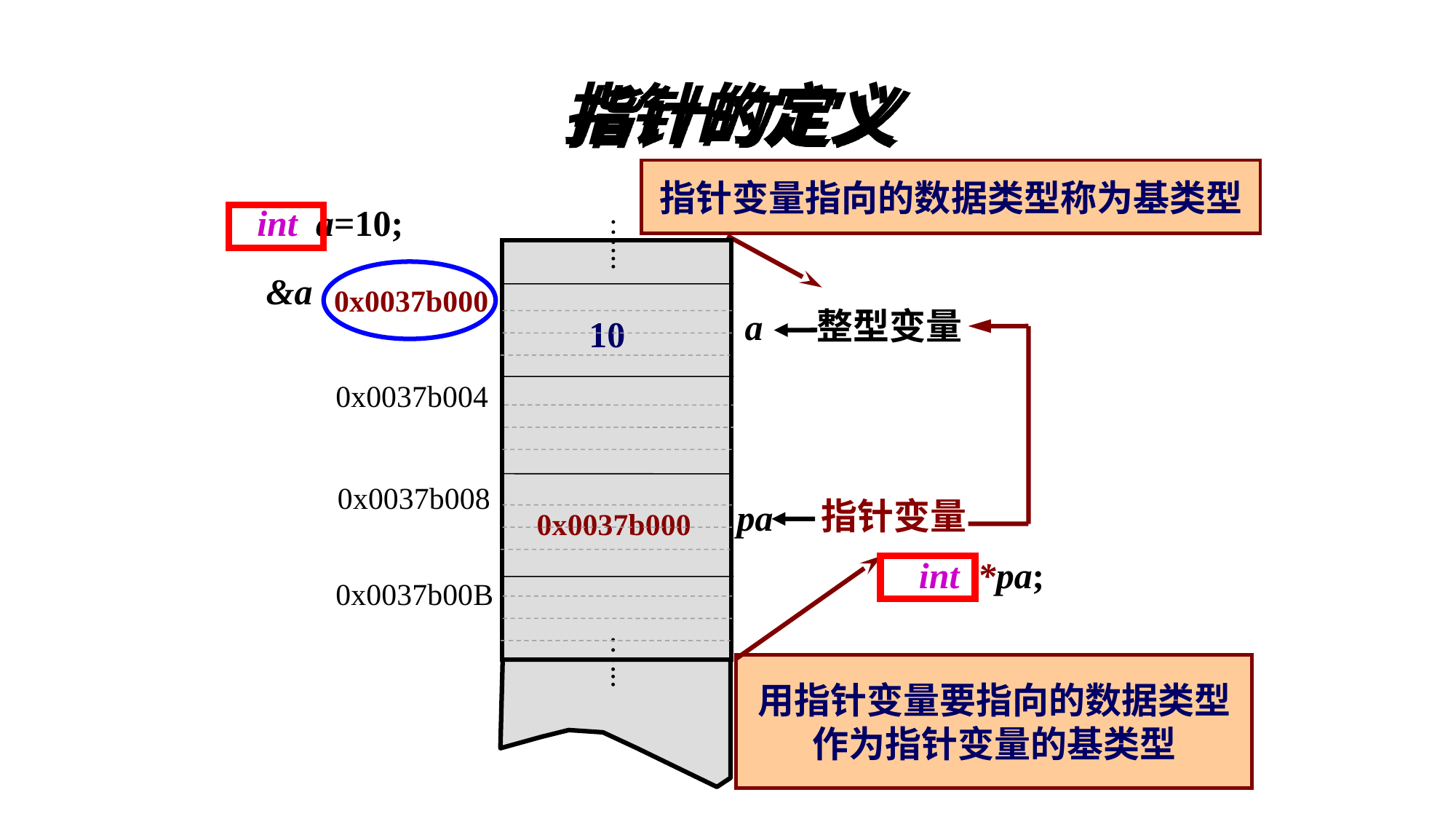

# 指针的定义
指针变量指向的数据类型称为基类型

int  a=10;

…...

&a
0x0037b000

整型变量
a
10

0x0037b004

0x0037b008

指针变量

pa
0x0037b000

int  *pa;

用指针变量要指向的数据类型
作为指针变量的基类型
0x0037b00B

…...